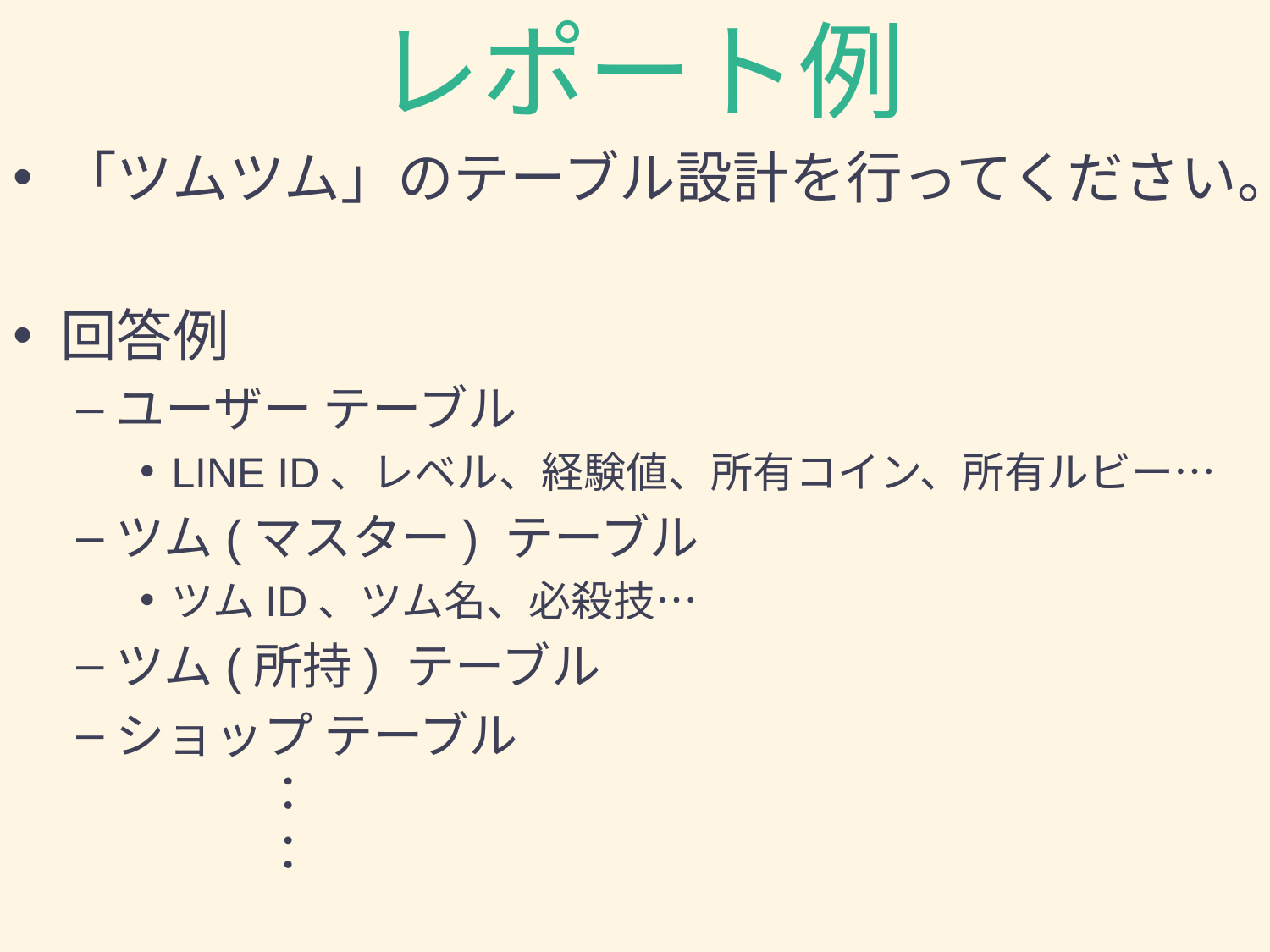

# レポート例
「ツムツム」のテーブル設計を行ってください。

回答例
ユーザー テーブル
LINE ID、レベル、経験値、所有コイン、所有ルビー…
ツム(マスター) テーブル
ツムID、ツム名、必殺技…
ツム(所持) テーブル
ショップ テーブル
　　　：
　　　：